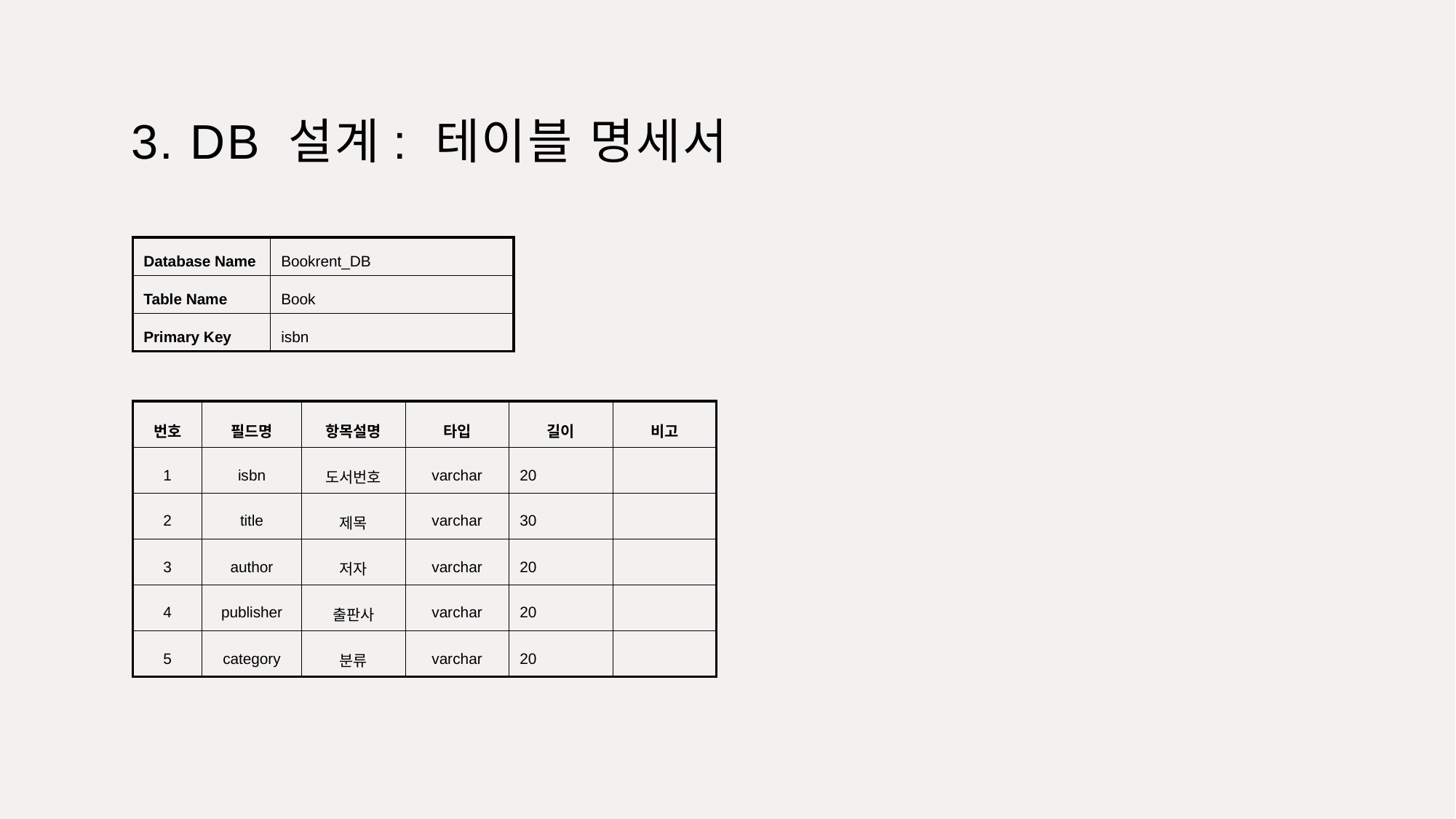

# 3. DB 설계: 테이블 명세서
| Database Name | Bookrent\_DB |
| --- | --- |
| Table Name | Book |
| Primary Key | isbn |

| 번호 | 필드명 | 항목설명 | 타입 | 길이 | 비고 |
| --- | --- | --- | --- | --- | --- |
| 1 | isbn | 도서번호 | varchar | 20 |  |
| 2 | title | 제목 | varchar | 30 |  |
| 3 | author | 저자 | varchar | 20 |  |
| 4 | publisher | 출판사 | varchar | 20 |  |
| 5 | category | 분류 | varchar | 20 |  |